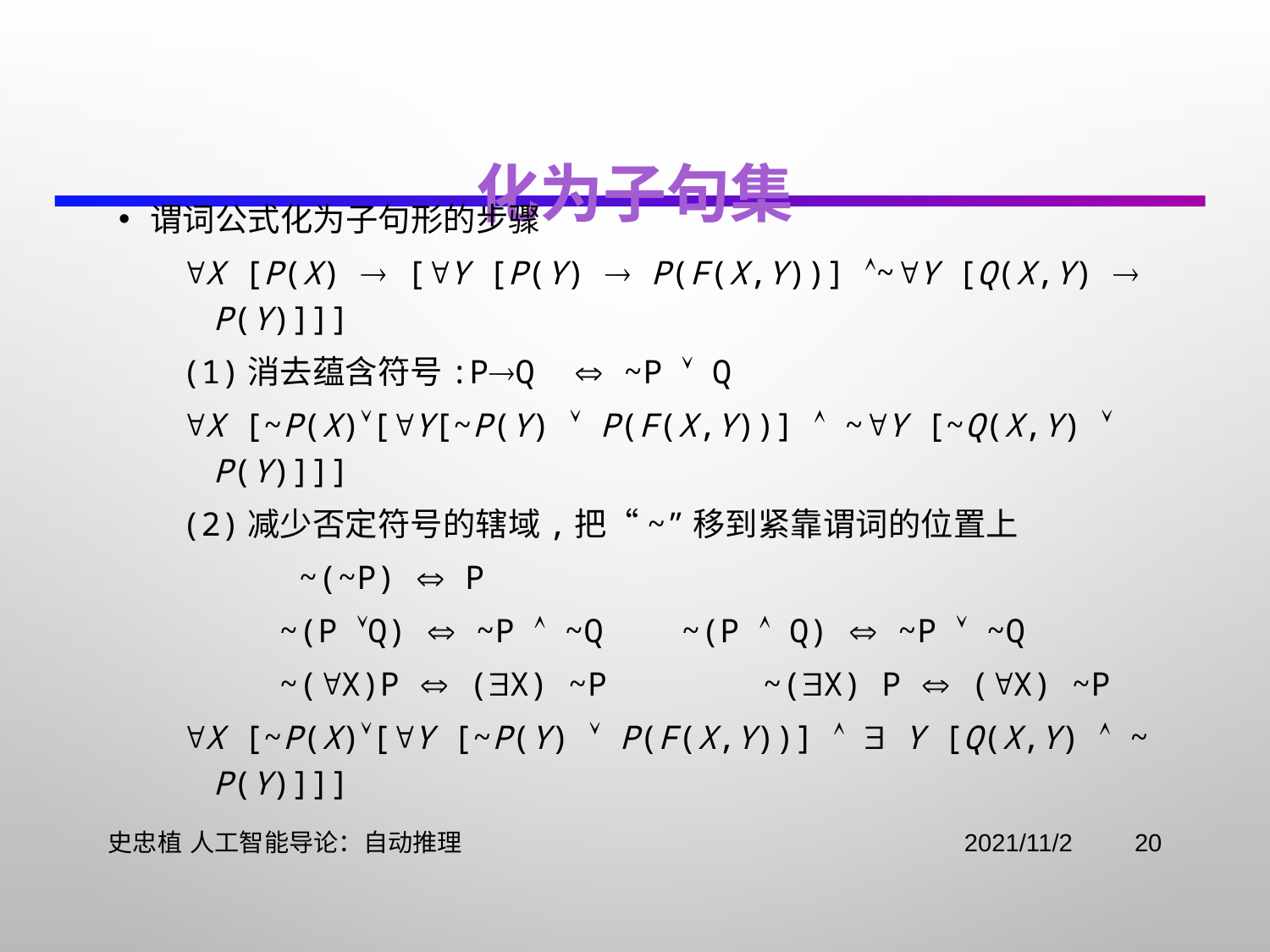

# 化为子句集
谓词公式化为子句形的步骤
∀x [P(x) → [∀y [P(y) → P(f(x,y))] ∧~∀y [Q(x,y) → P(y)]]]
(1)消去蕴含符号:P→Q  ⇔ ~P ∨ Q
∀x [~P(x)∨[∀y[~P(y) ∨ P(f(x,y))] ∧ ~∀y [~Q(x,y) ∨ P(y)]]]
(2)减少否定符号的辖域,把“~”移到紧靠谓词的位置上
      ~(~P) ⇔ P
     ~(P ∨Q) ⇔ ~P ∧ ~Q    ~(P ∧ Q) ⇔ ~P ∨ ~Q
     ~(∀x)P ⇔ (∃x) ~P        ~(∃x) P ⇔ (∀x) ~P
∀x [~P(x)∨[∀y [~P(y) ∨ P(f(x,y))] ∧ ∃ y [Q(x,y) ∧ ~ P(y)]]]
史忠植 人工智能导论：自动推理
2021/11/2
20